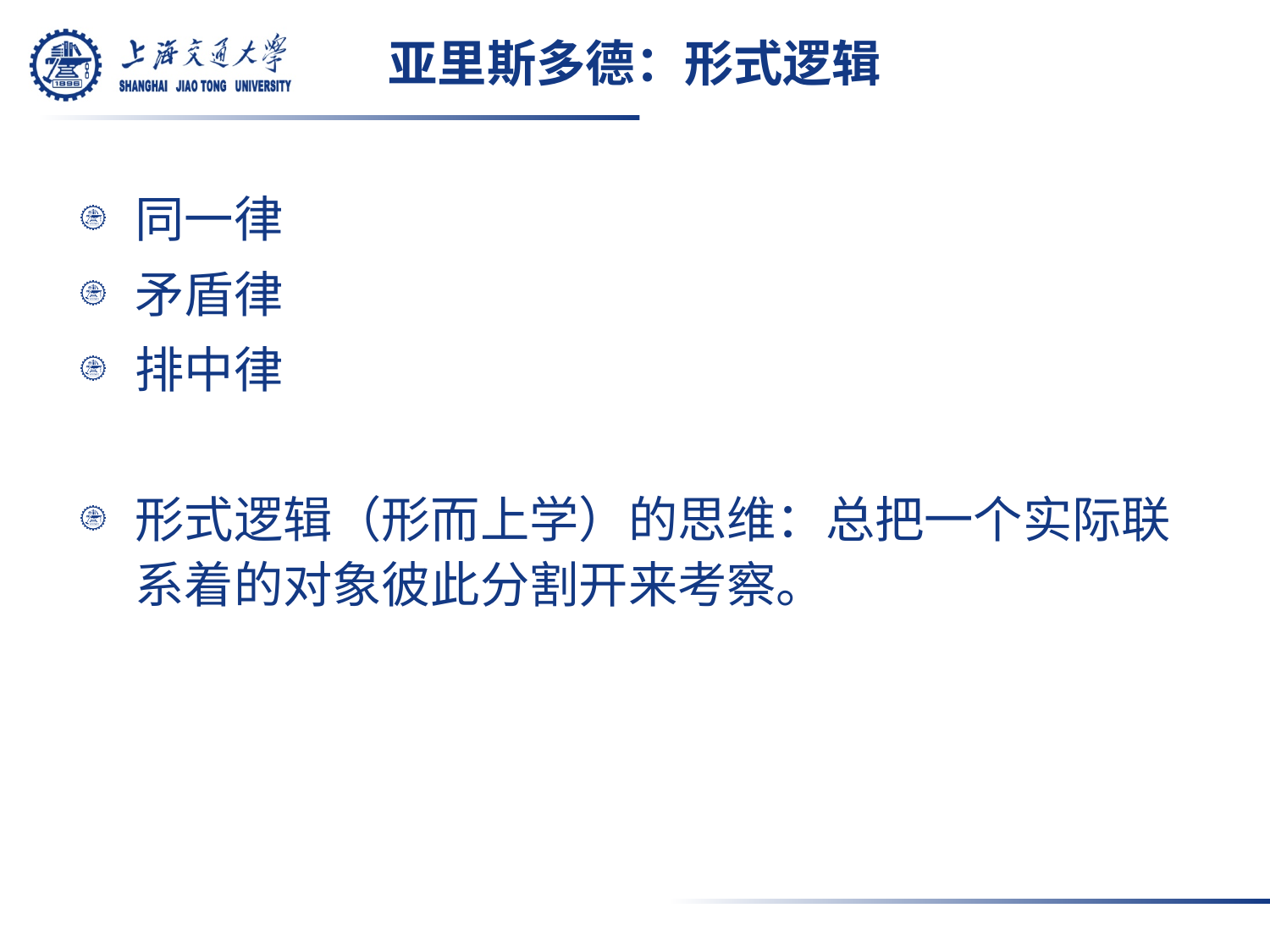

# 亚里斯多德：形式逻辑
同一律
矛盾律
排中律

形式逻辑（形而上学）的思维：总把一个实际联系着的对象彼此分割开来考察。